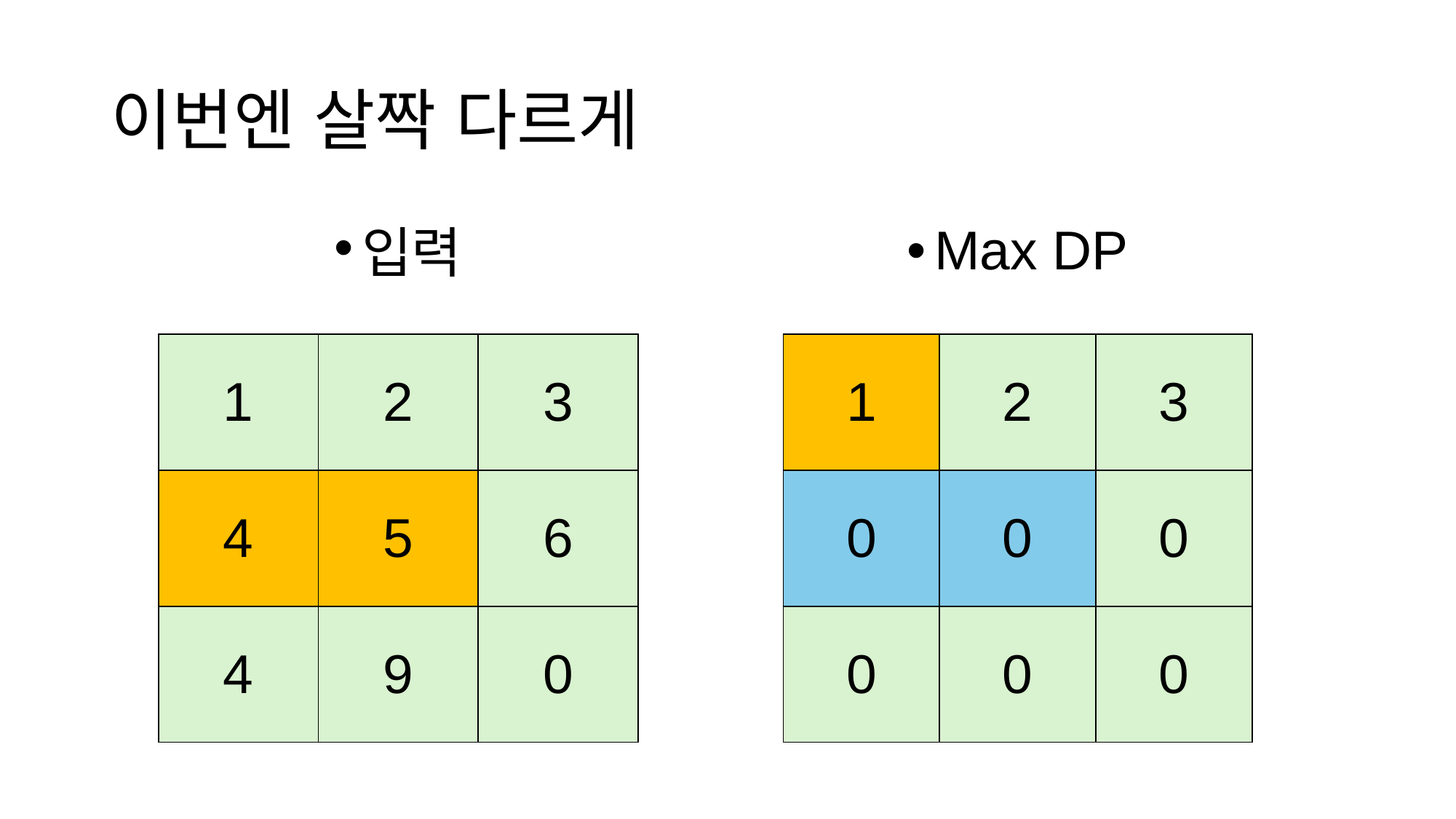

# 이번엔 살짝 다르게
입력
Max DP
| 1 | 2 | 3 |
| --- | --- | --- |
| 4 | 5 | 6 |
| 4 | 9 | 0 |
| 1 | 2 | 3 |
| --- | --- | --- |
| 0 | 0 | 0 |
| 0 | 0 | 0 |